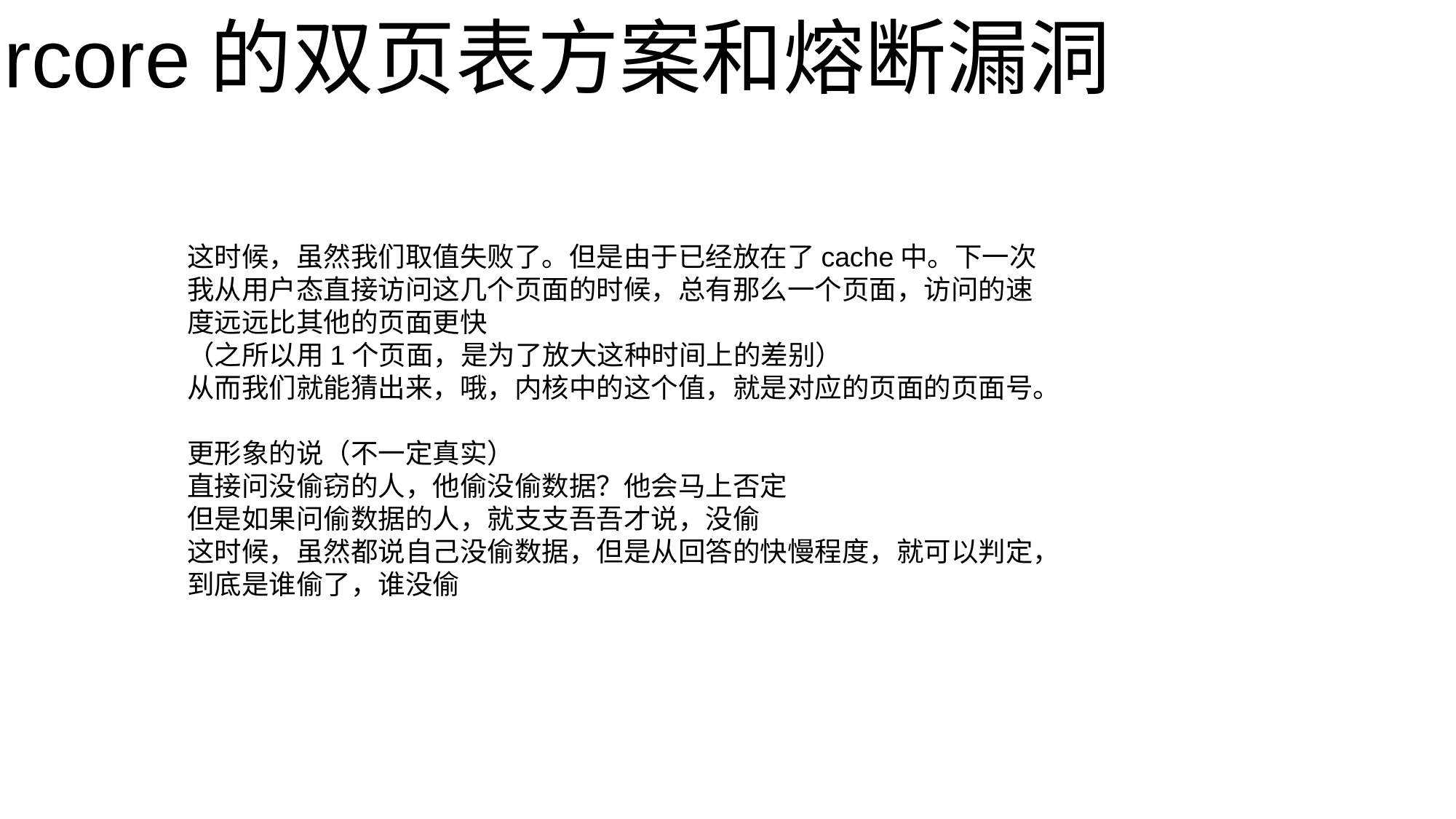

rcore的双页表方案和熔断漏洞
这时候，虽然我们取值失败了。但是由于已经放在了cache中。下一次我从用户态直接访问这几个页面的时候，总有那么一个页面，访问的速度远远比其他的页面更快
（之所以用1个页面，是为了放大这种时间上的差别）
从而我们就能猜出来，哦，内核中的这个值，就是对应的页面的页面号。

更形象的说（不一定真实）
直接问没偷窃的人，他偷没偷数据？他会马上否定
但是如果问偷数据的人，就支支吾吾才说，没偷
这时候，虽然都说自己没偷数据，但是从回答的快慢程度，就可以判定，到底是谁偷了，谁没偷